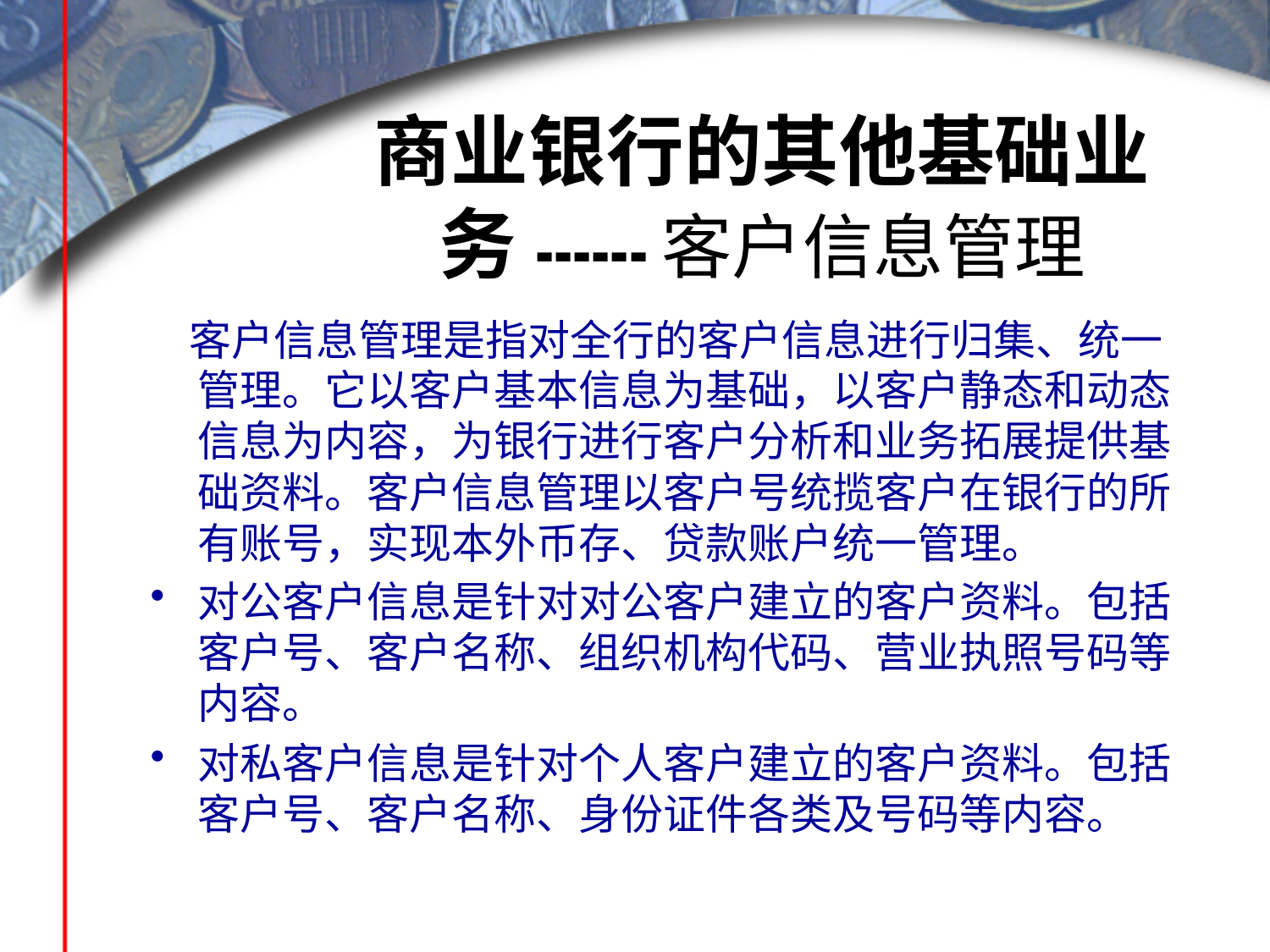

# 商业银行的其他基础业务------客户信息管理
   客户信息管理是指对全行的客户信息进行归集、统一管理。它以客户基本信息为基础，以客户静态和动态信息为内容，为银行进行客户分析和业务拓展提供基础资料。客户信息管理以客户号统揽客户在银行的所有账号，实现本外币存、贷款账户统一管理。
对公客户信息是针对对公客户建立的客户资料。包括客户号、客户名称、组织机构代码、营业执照号码等内容。
对私客户信息是针对个人客户建立的客户资料。包括客户号、客户名称、身份证件各类及号码等内容。